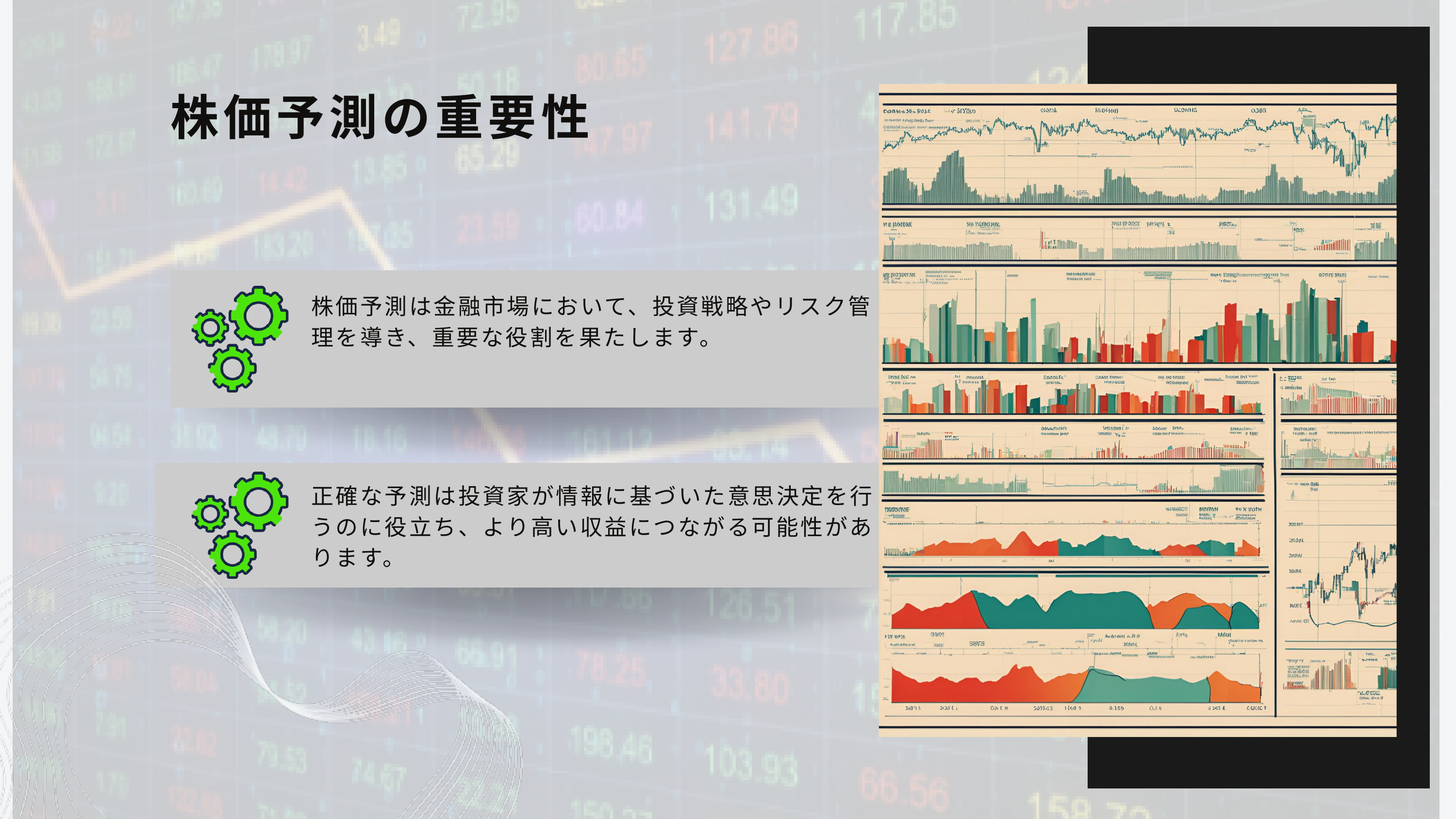

株価予測の重要性

株価予測は金融市場において、投資戦略やリスク管理を導き、重要な役割を果たします。

正確な予測は投資家が情報に基づいた意思決定を行うのに役立ち、より高い収益につながる可能性があります。